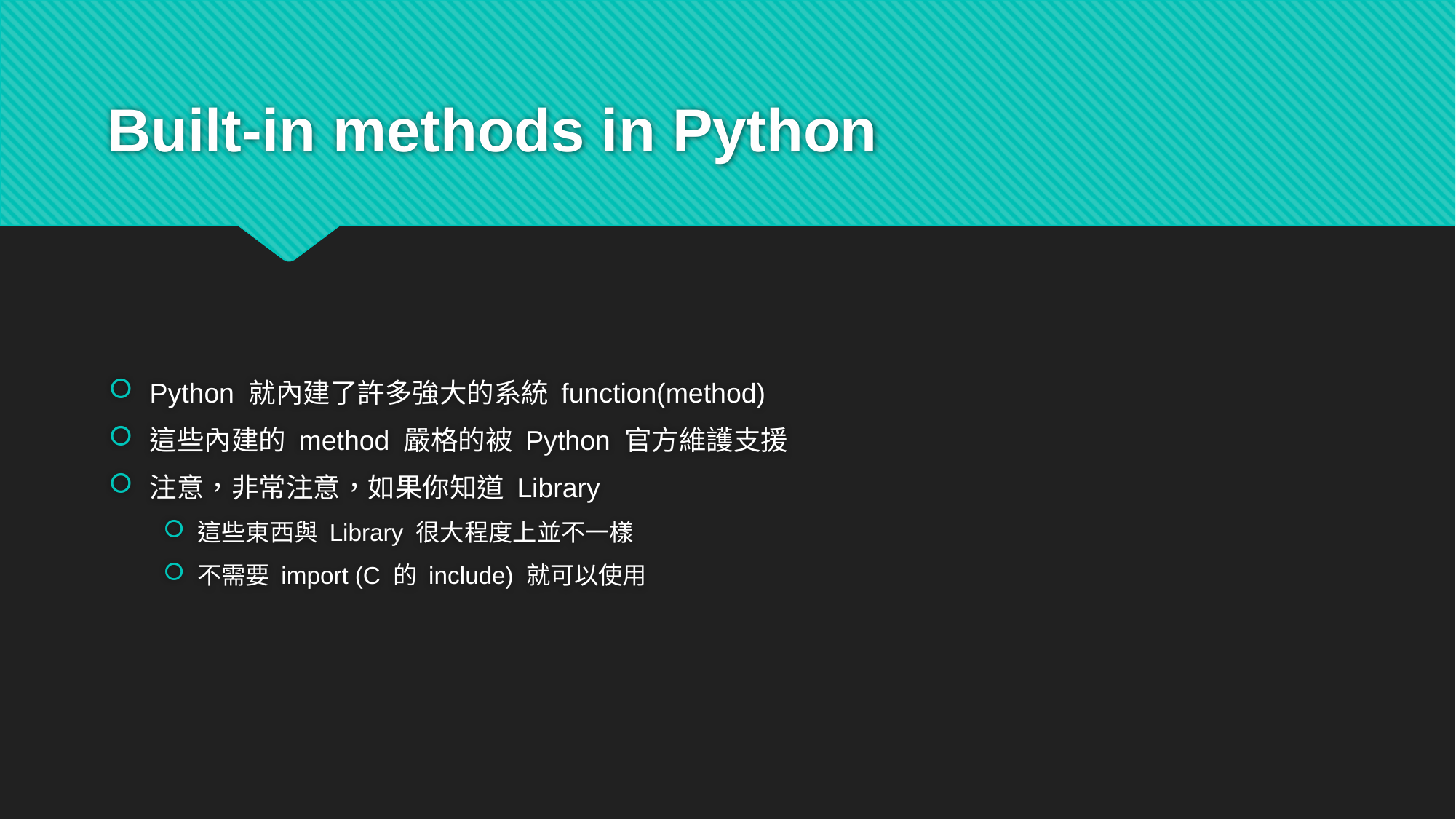

# Built-in methods in Python
Python 就內建了許多強大的系統 function(method)
這些內建的 method 嚴格的被 Python 官方維護支援
注意，非常注意，如果你知道 Library
這些東西與 Library 很大程度上並不一樣
不需要 import (C 的 include) 就可以使用